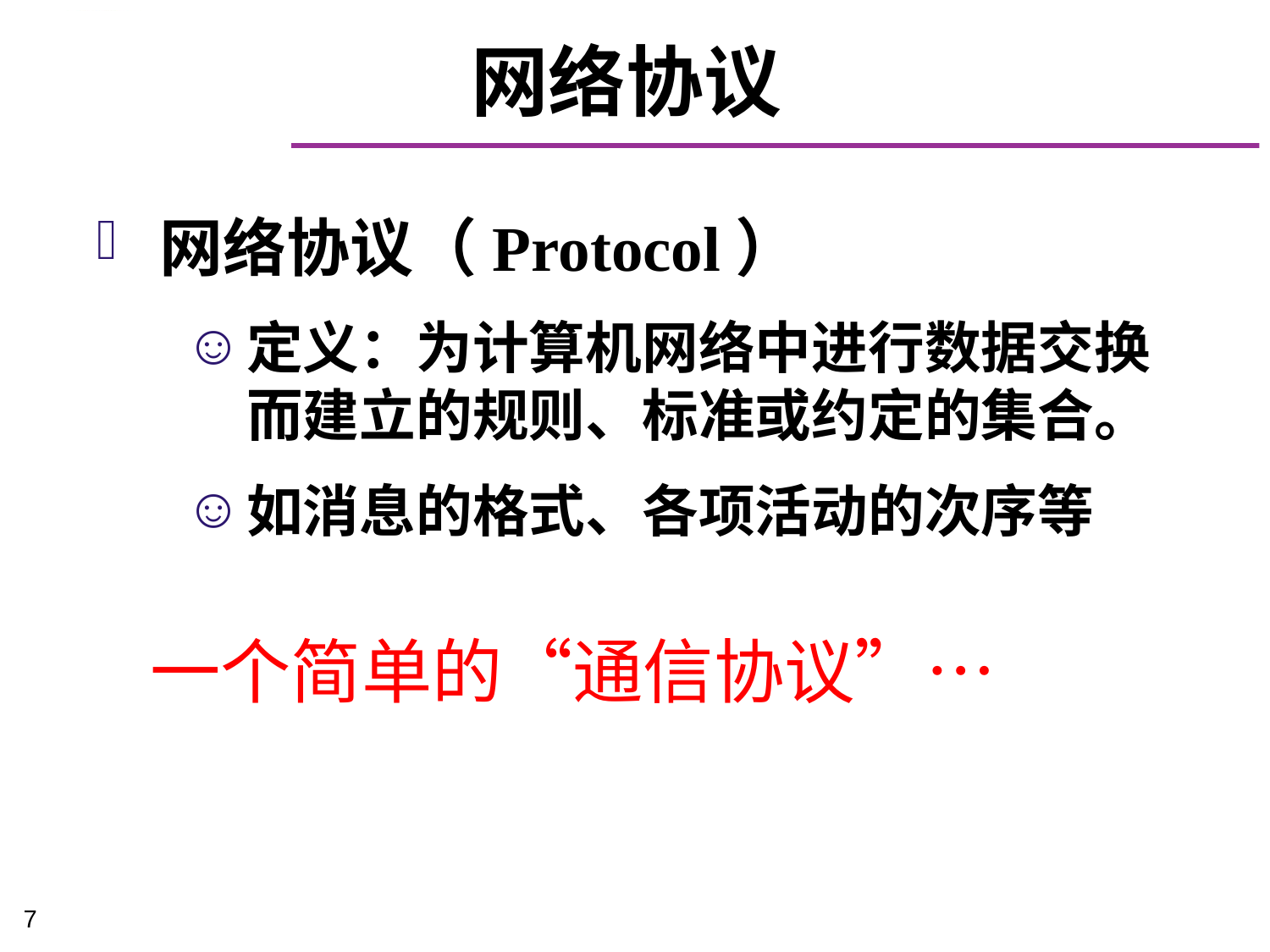

# 网络协议
网络协议（Protocol）
定义：为计算机网络中进行数据交换而建立的规则、标准或约定的集合。
如消息的格式、各项活动的次序等
一个简单的“通信协议”…
7